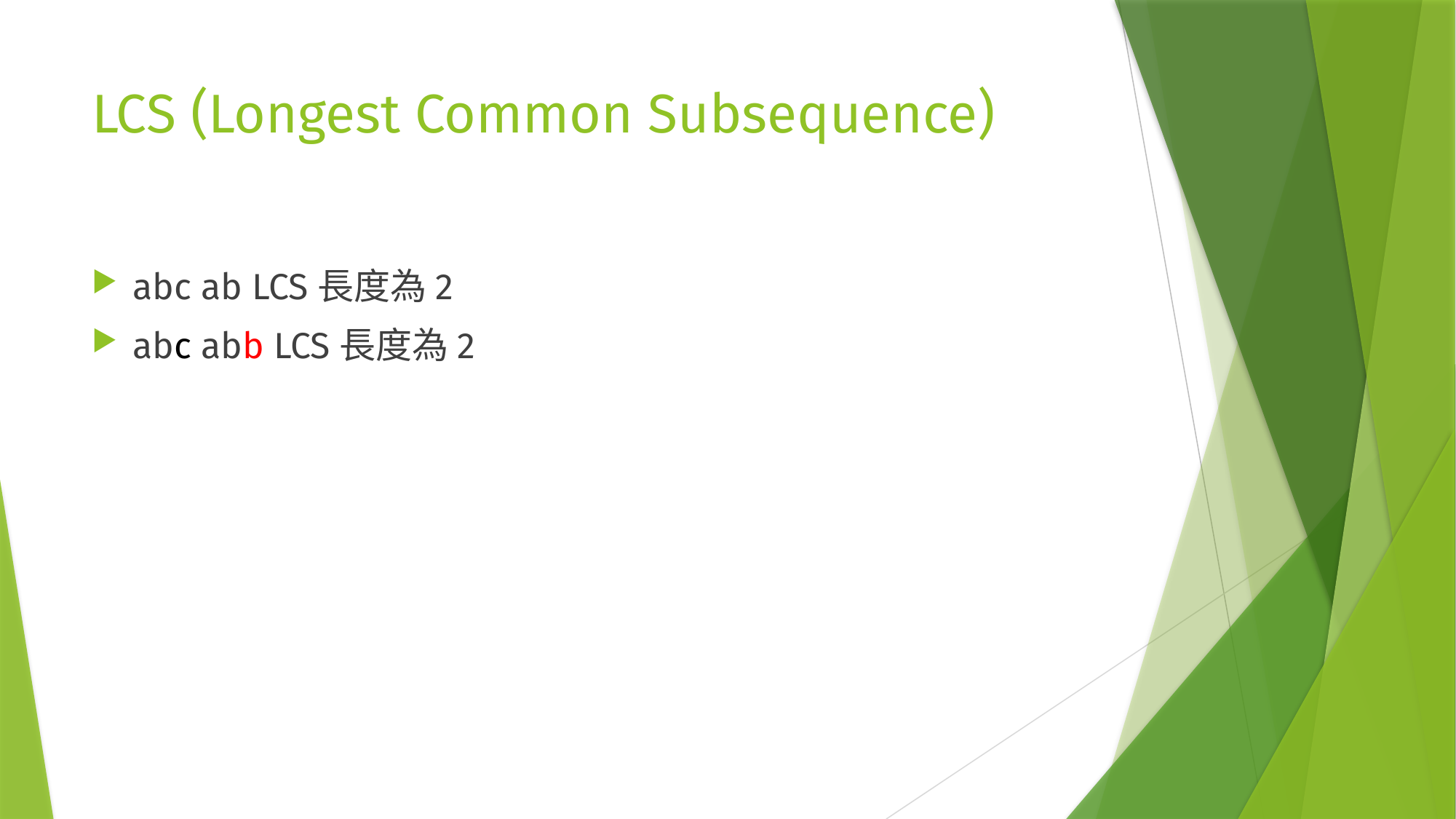

# LCS (Longest Common Subsequence)
abc ab LCS長度為2
abc abb LCS長度為2